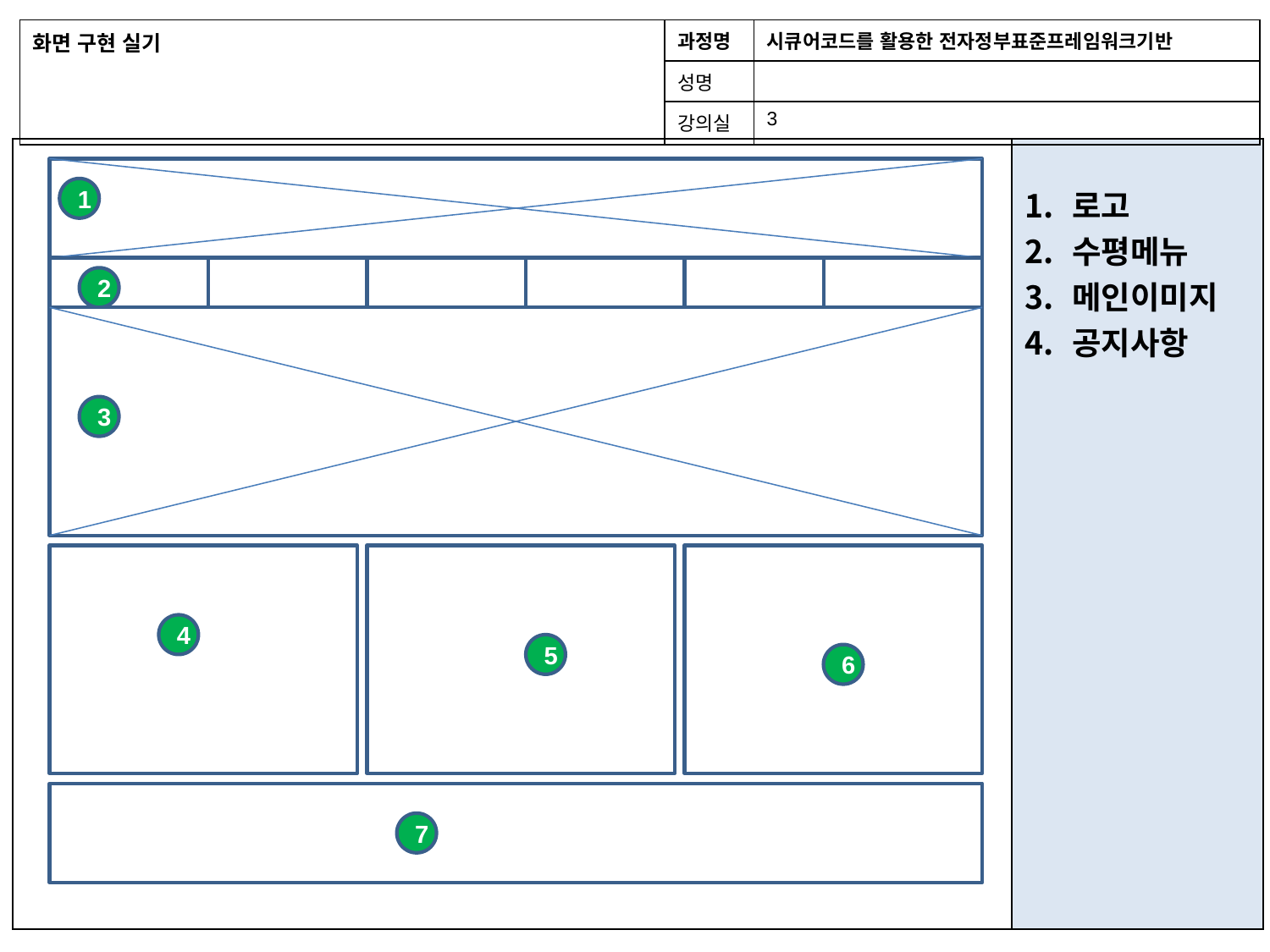

| 화면 구현 실기 | 과정명 | 시큐어코드를 활용한 전자정부표준프레임워크기반 |
| --- | --- | --- |
|  | 성명 |  |
|  | 강의실 | 3 |
|  | 로고 수평메뉴 메인이미지 공지사항 |
| --- | --- |

1

2

3

4
5
6

7